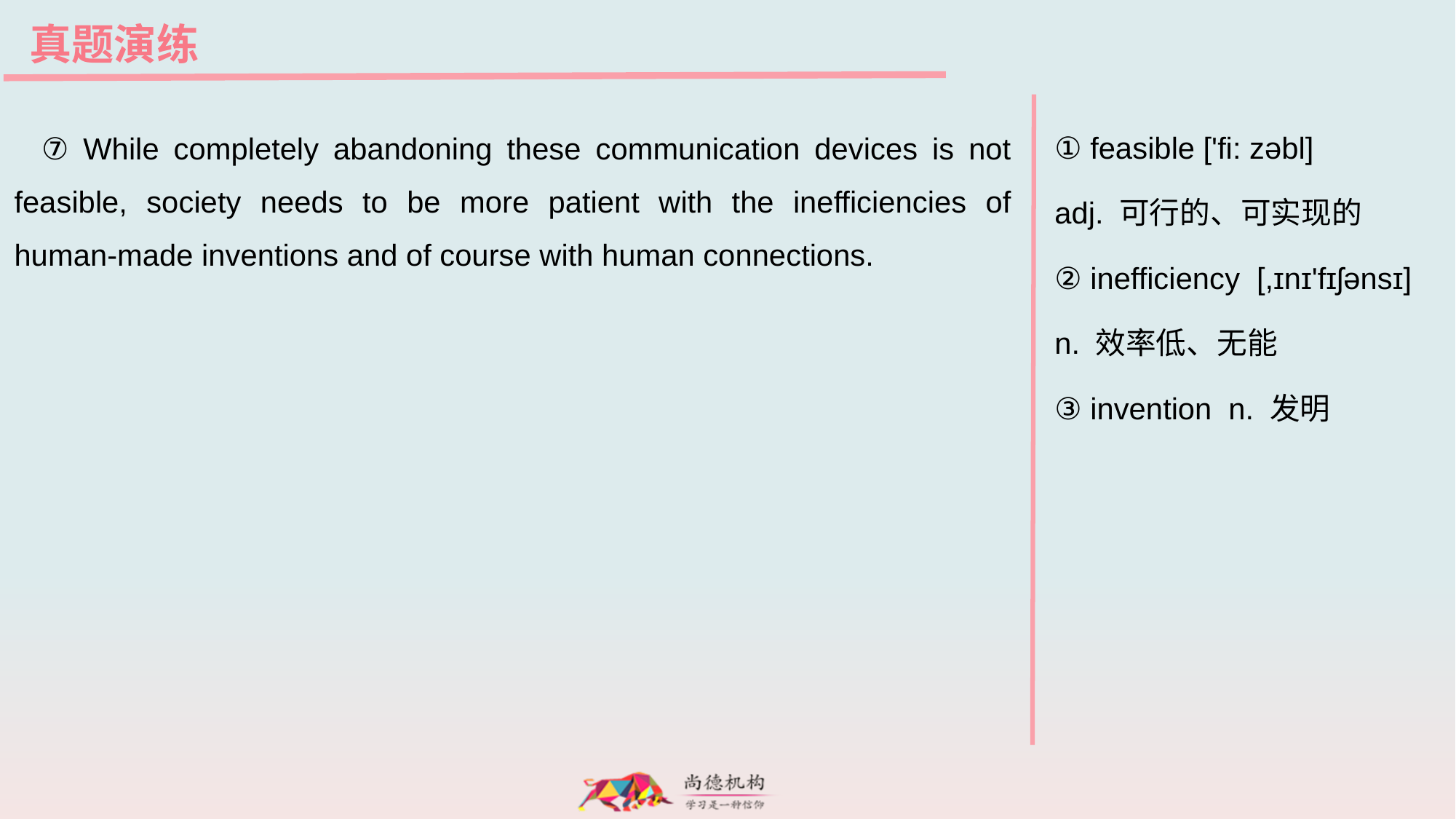

真题演练
① feasible ['fi: zəbl]
adj. 可行的、可实现的
② inefficiency  [,ɪnɪ'fɪʃənsɪ]
n. 效率低、无能
③ invention  n. 发明

⑦ While completely abandoning these communication devices is not feasible, society needs to be more patient with the inefficiencies of human-made inventions and of course with human connections.